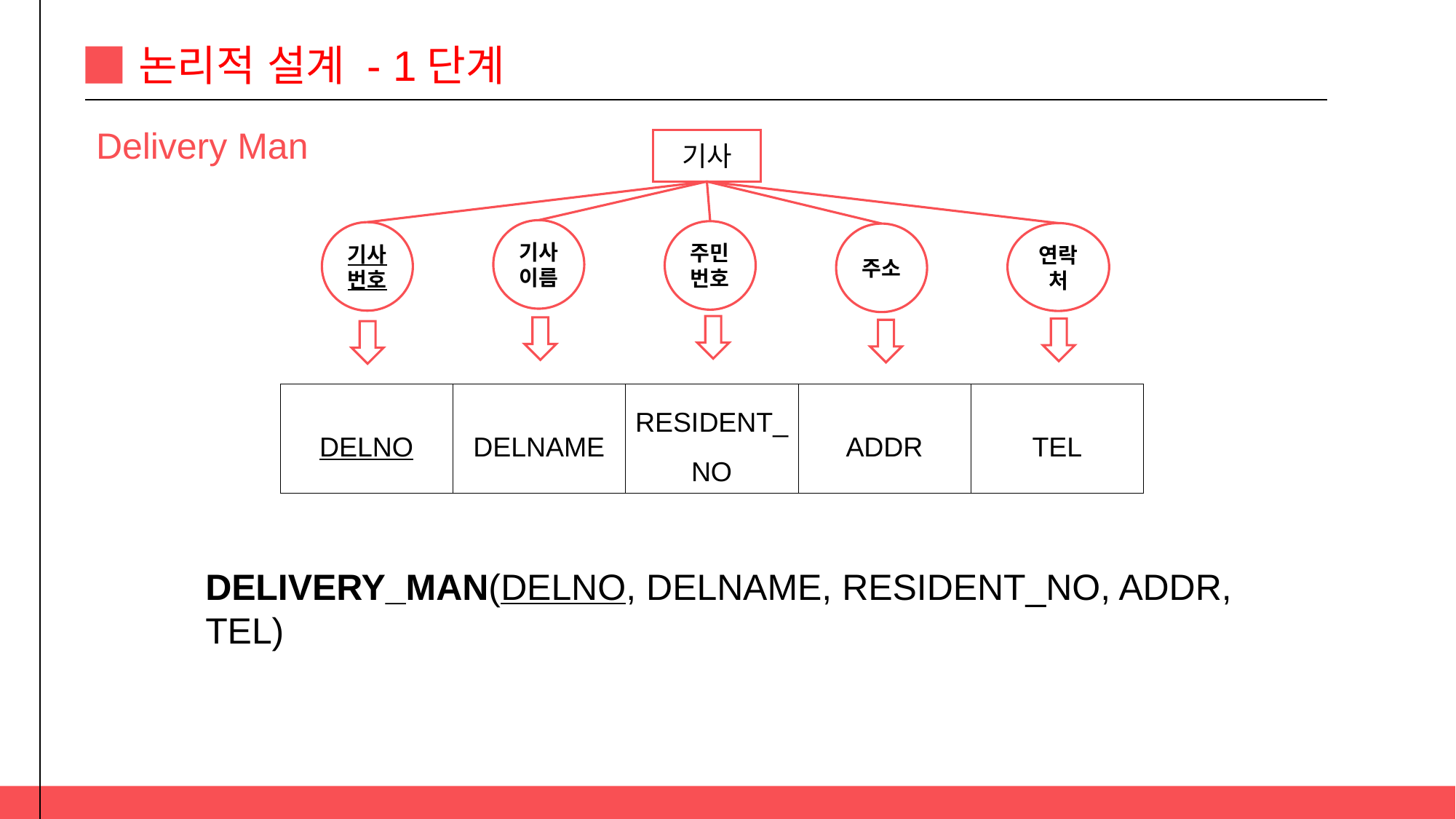

논리적 설계 - 1단계

Delivery Man

기사
기사이름
주민번호
기사번호
연락처
주소

| DELNO | DELNAME | RESIDENT\_ NO | ADDR | TEL |
| --- | --- | --- | --- | --- |
DELIVERY_MAN(DELNO, DELNAME, RESIDENT_NO, ADDR, TEL)